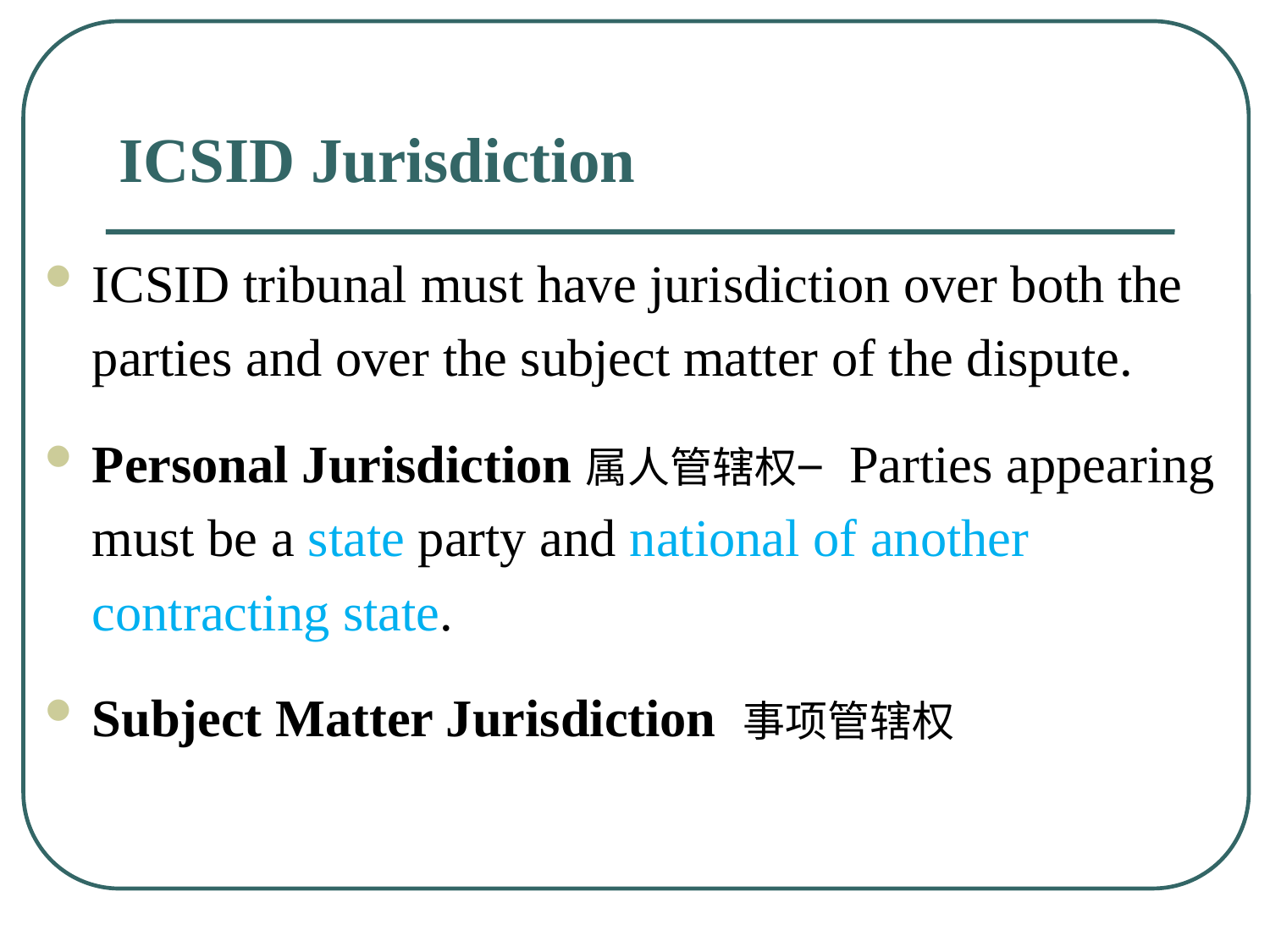

# ICSID Jurisdiction
ICSID tribunal must have jurisdiction over both the parties and over the subject matter of the dispute.
Personal Jurisdiction属人管辖权– Parties appearing must be a state party and national of another contracting state.
Subject Matter Jurisdiction 事项管辖权